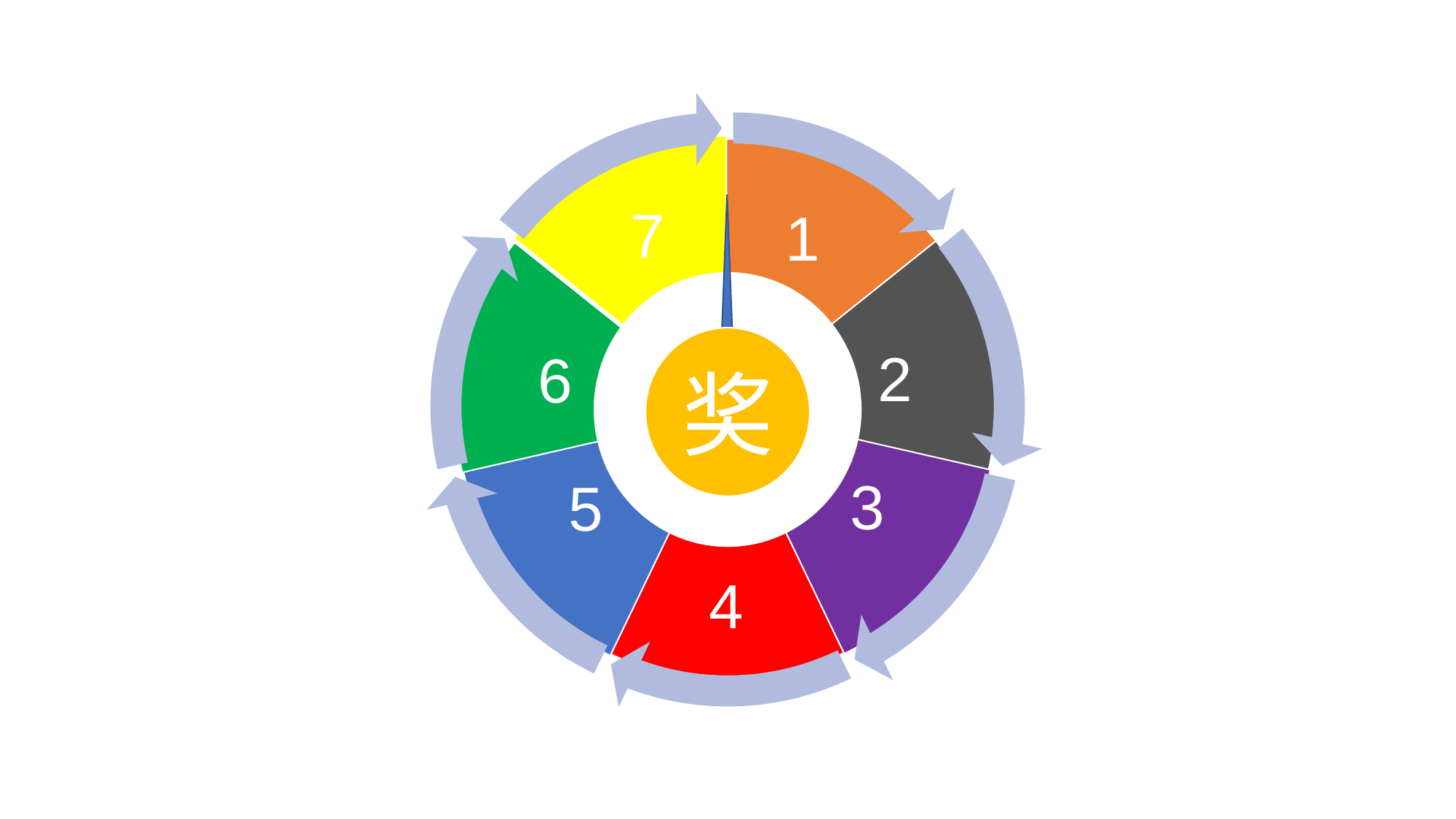

7
4
3
2
1
5
6

奖